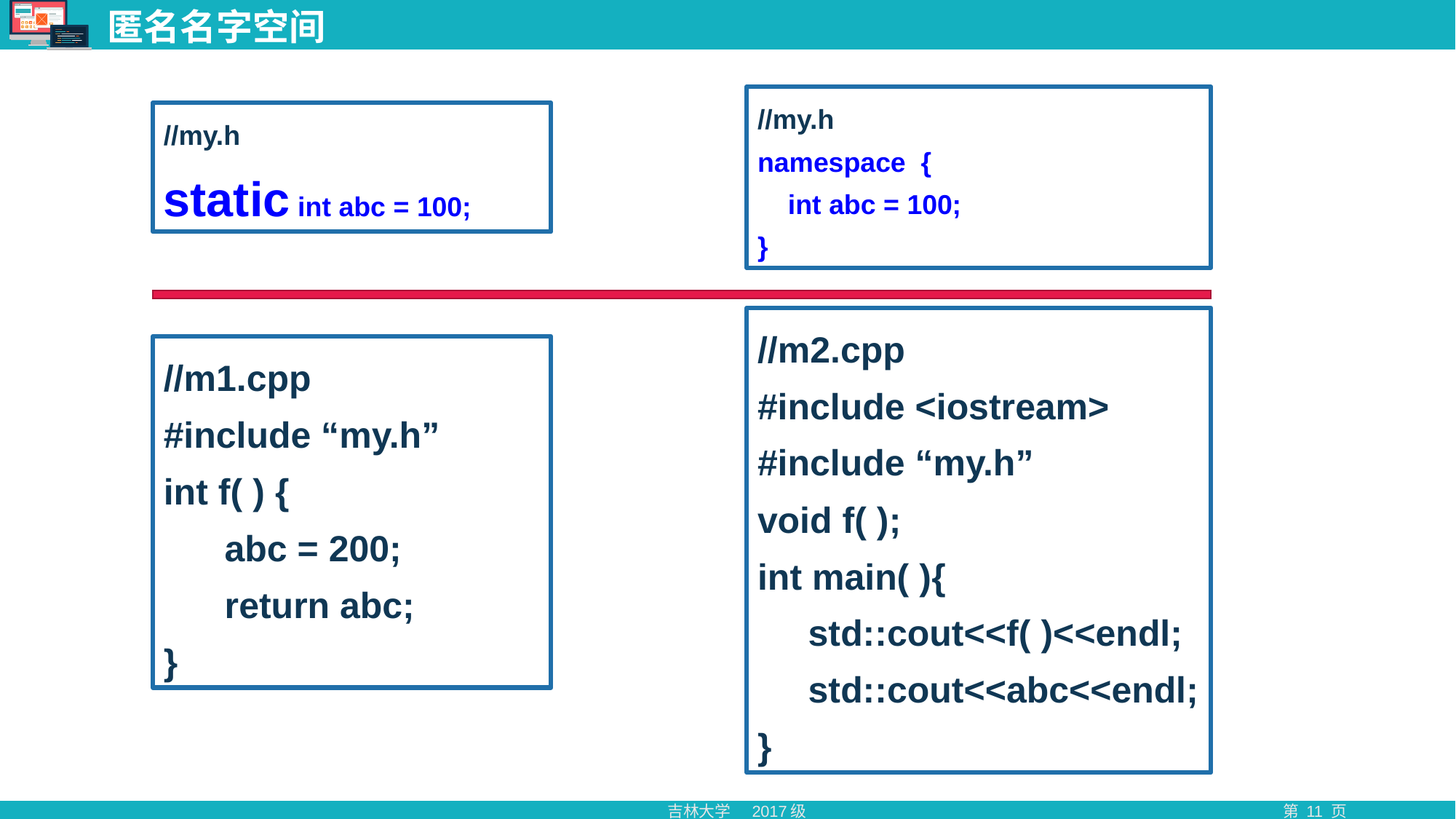

# 匿名名字空间
//my.h
namespace  {
    int abc = 100;
}
//my.h
static int abc = 100;

//m2.cpp
#include <iostream>
#include “my.h”
void f( );
int main( ){
     std::cout<<f( )<<endl;
     std::cout<<abc<<endl;
}
//m1.cpp
#include “my.h”
int f( ) {
      abc = 200;
      return abc;
}